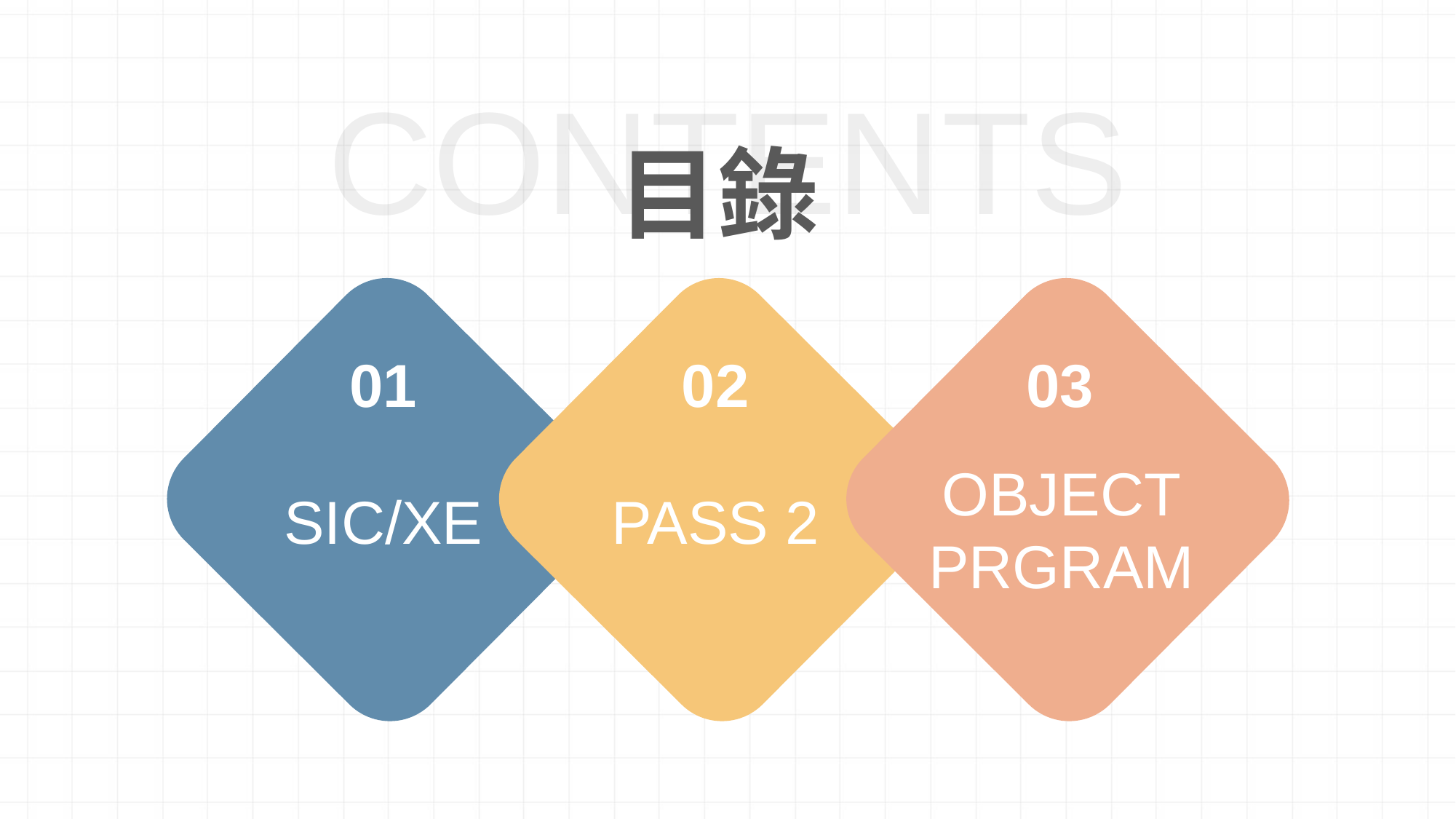

CONTENTS
目錄

01
02
03
OBJECT
PRGRAM
SIC/XE
PASS 2